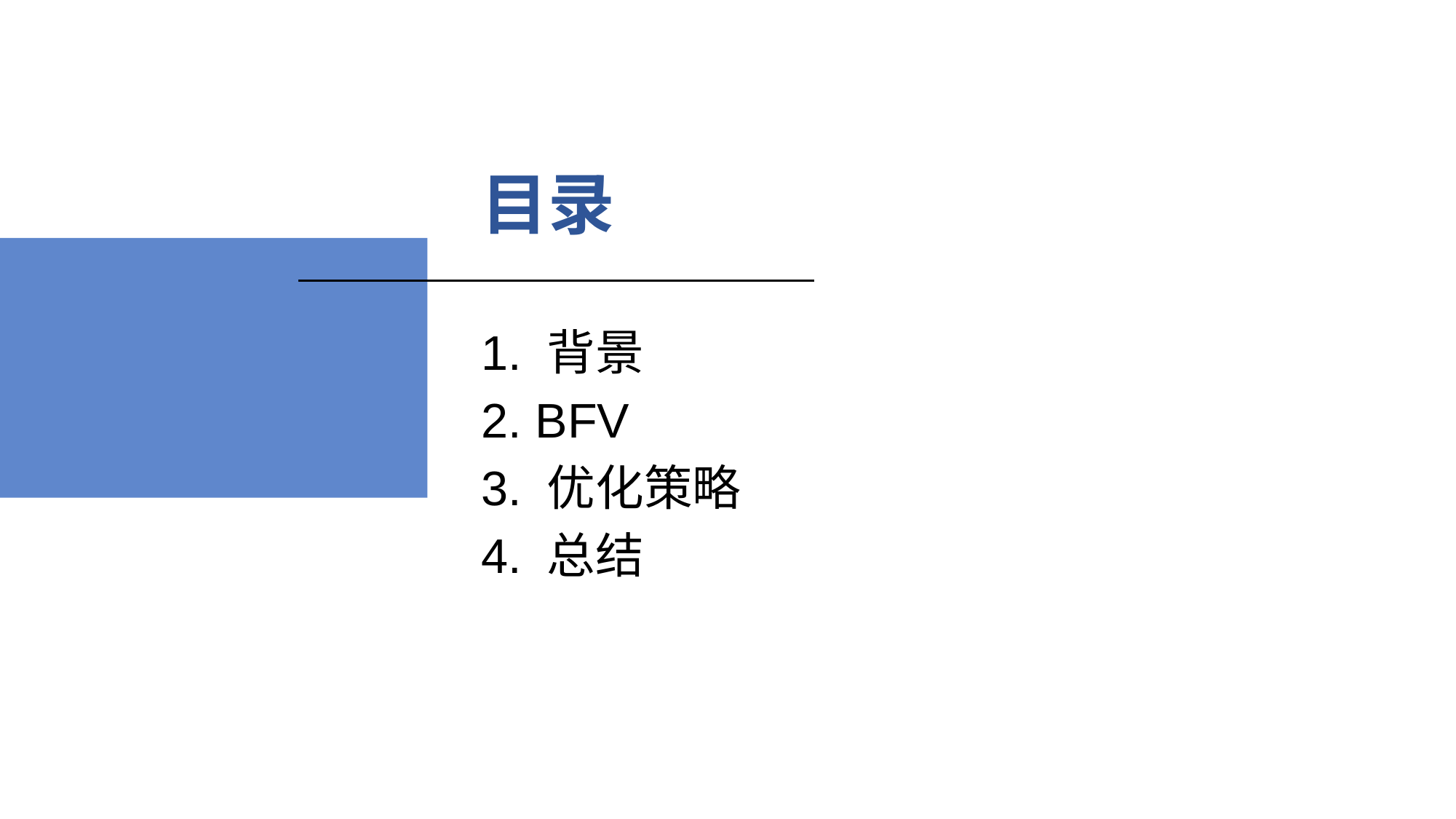

# 目录
1. 背景
2. BFV
3. 优化策略
4. 总结